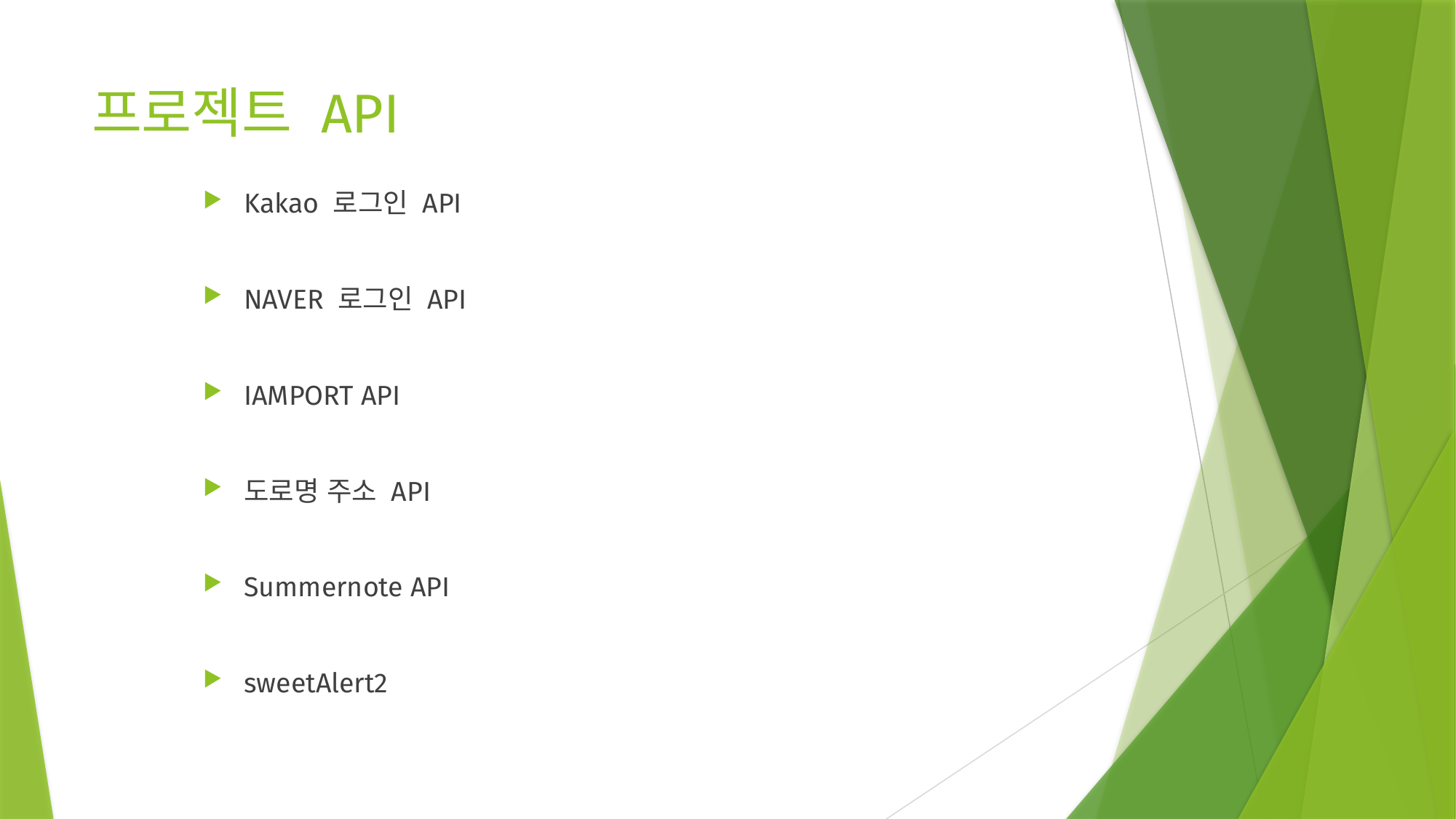

# 프로젝트 API
Kakao 로그인 API

NAVER 로그인 API

IAMPORT API

도로명 주소 API

Summernote API

sweetAlert2